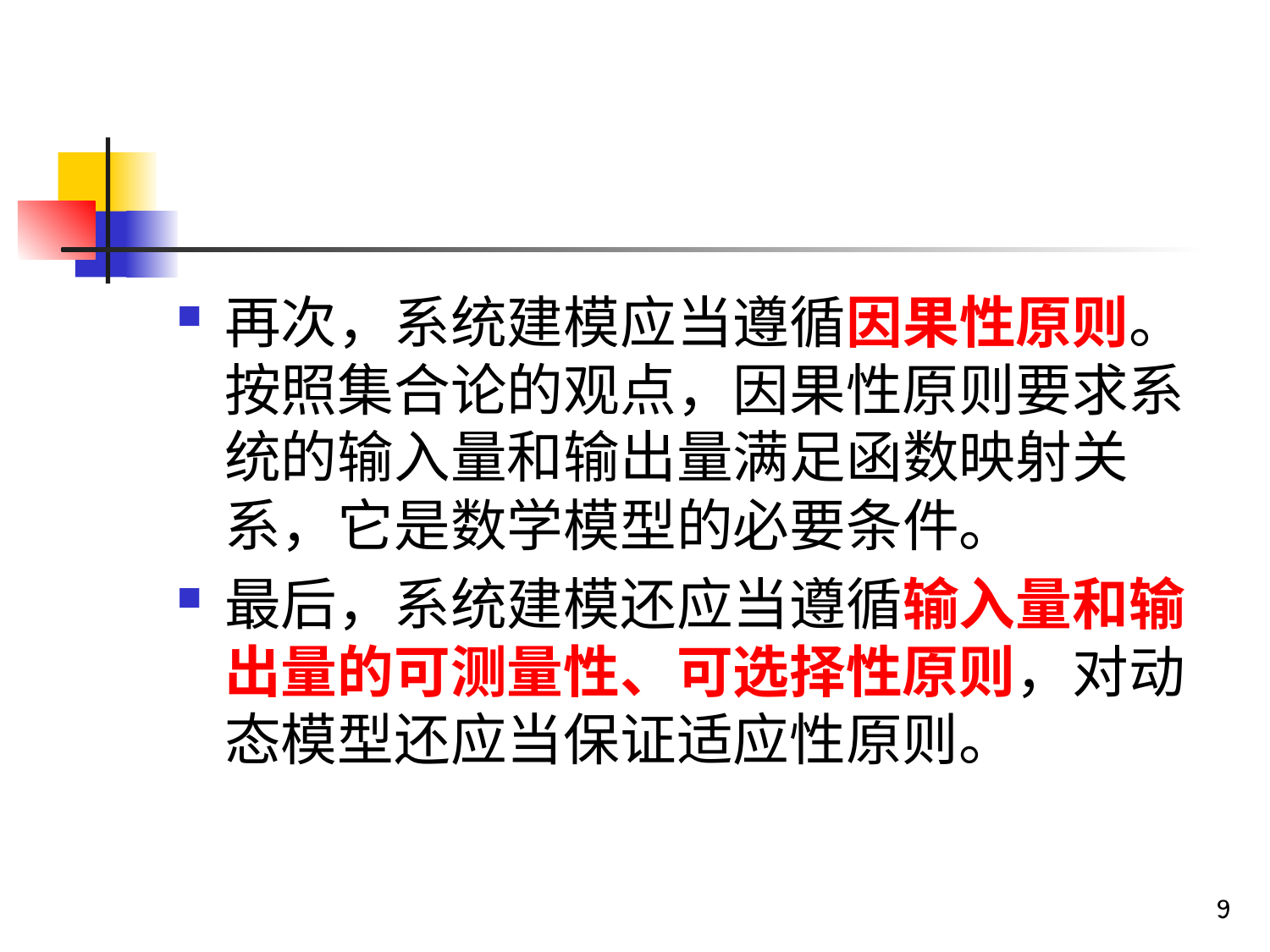

#
再次，系统建模应当遵循因果性原则。按照集合论的观点，因果性原则要求系统的输入量和输出量满足函数映射关系，它是数学模型的必要条件。
最后，系统建模还应当遵循输入量和输出量的可测量性、可选择性原则，对动态模型还应当保证适应性原则。

9